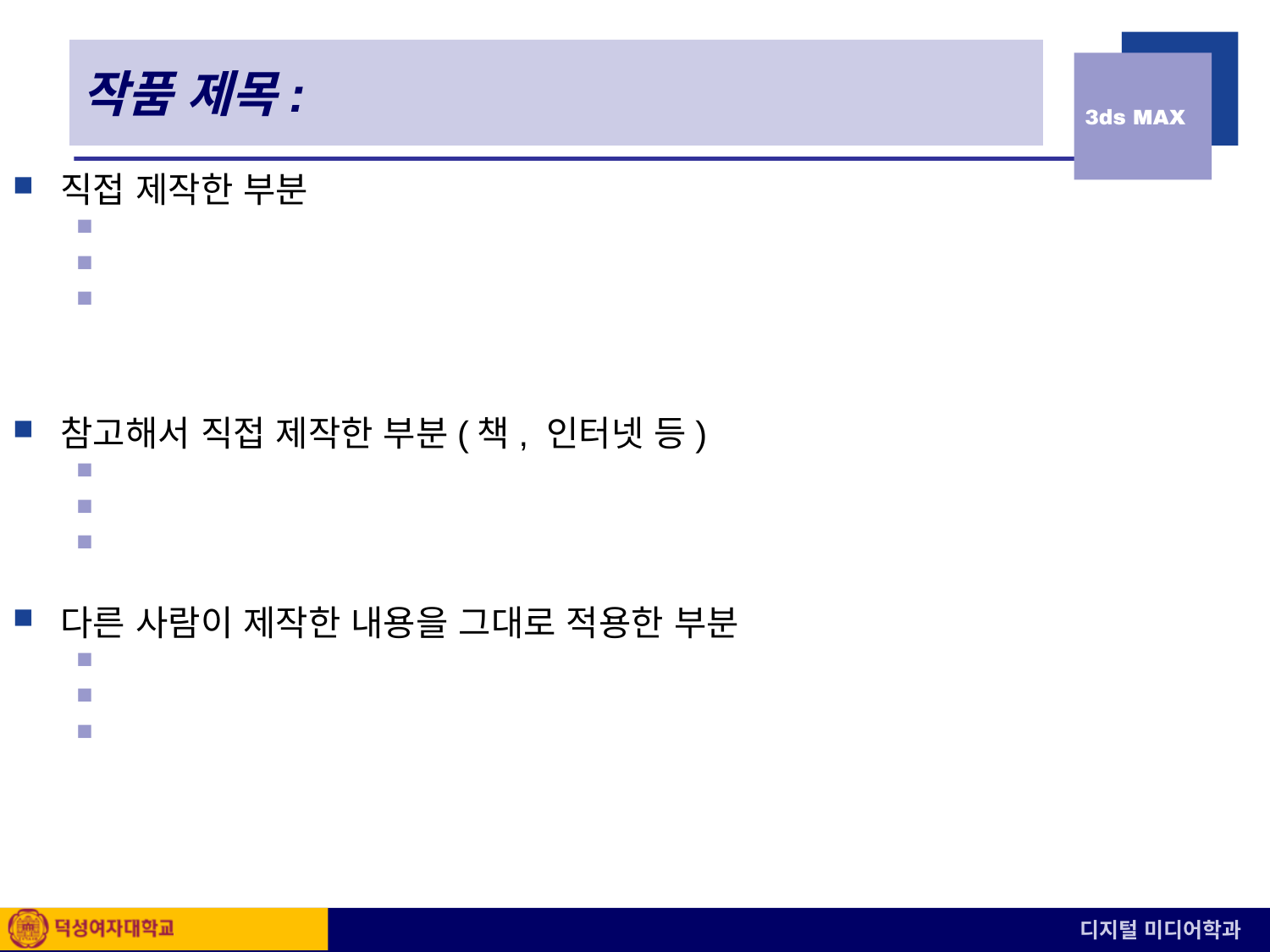

# 작품 제목:
직접 제작한 부분

참고해서 직접 제작한 부분(책, 인터넷 등)

다른 사람이 제작한 내용을 그대로 적용한 부분